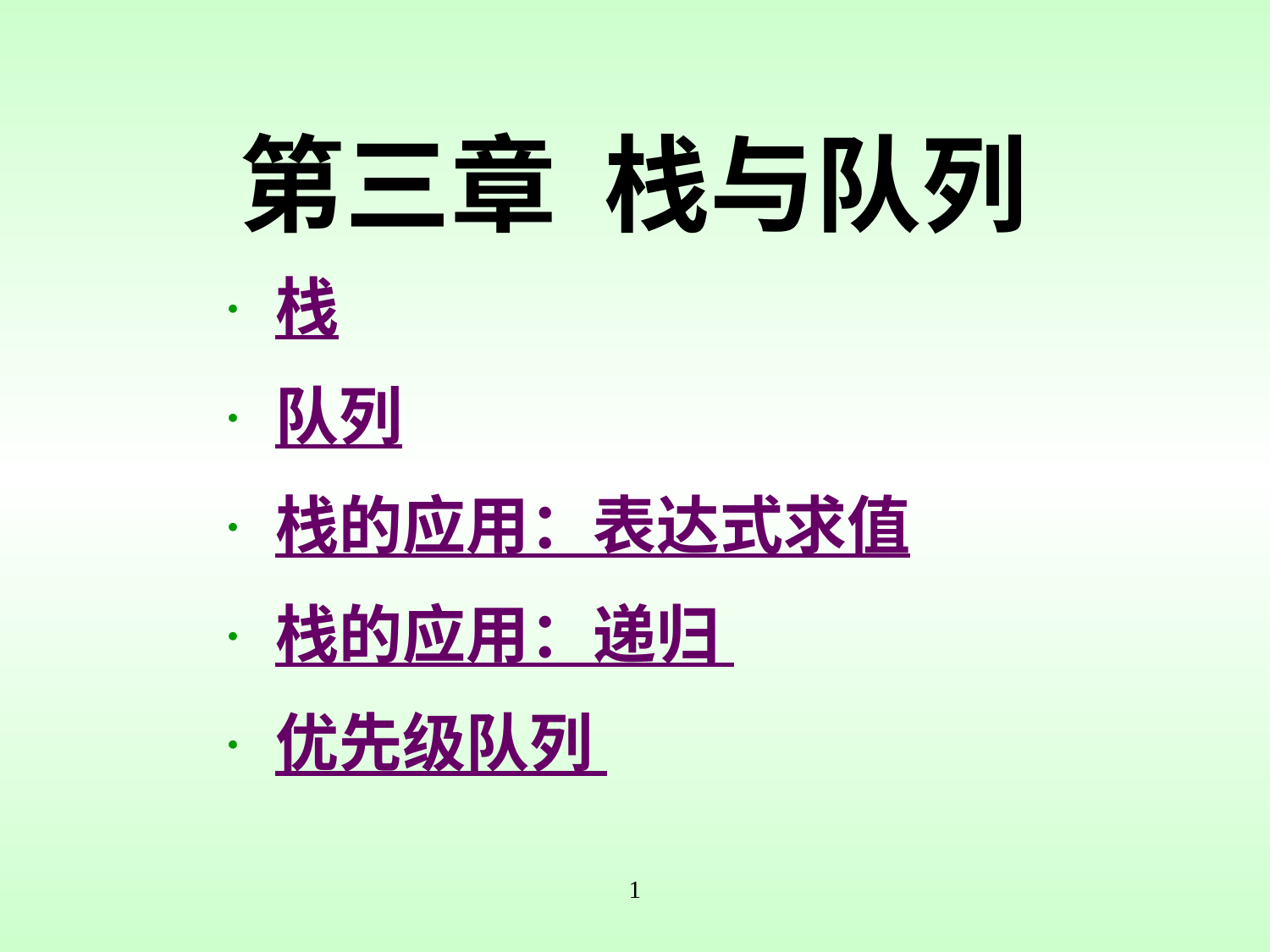

第三章  栈与队列
栈
队列
栈的应用：表达式求值
栈的应用：递归
优先级队列
1